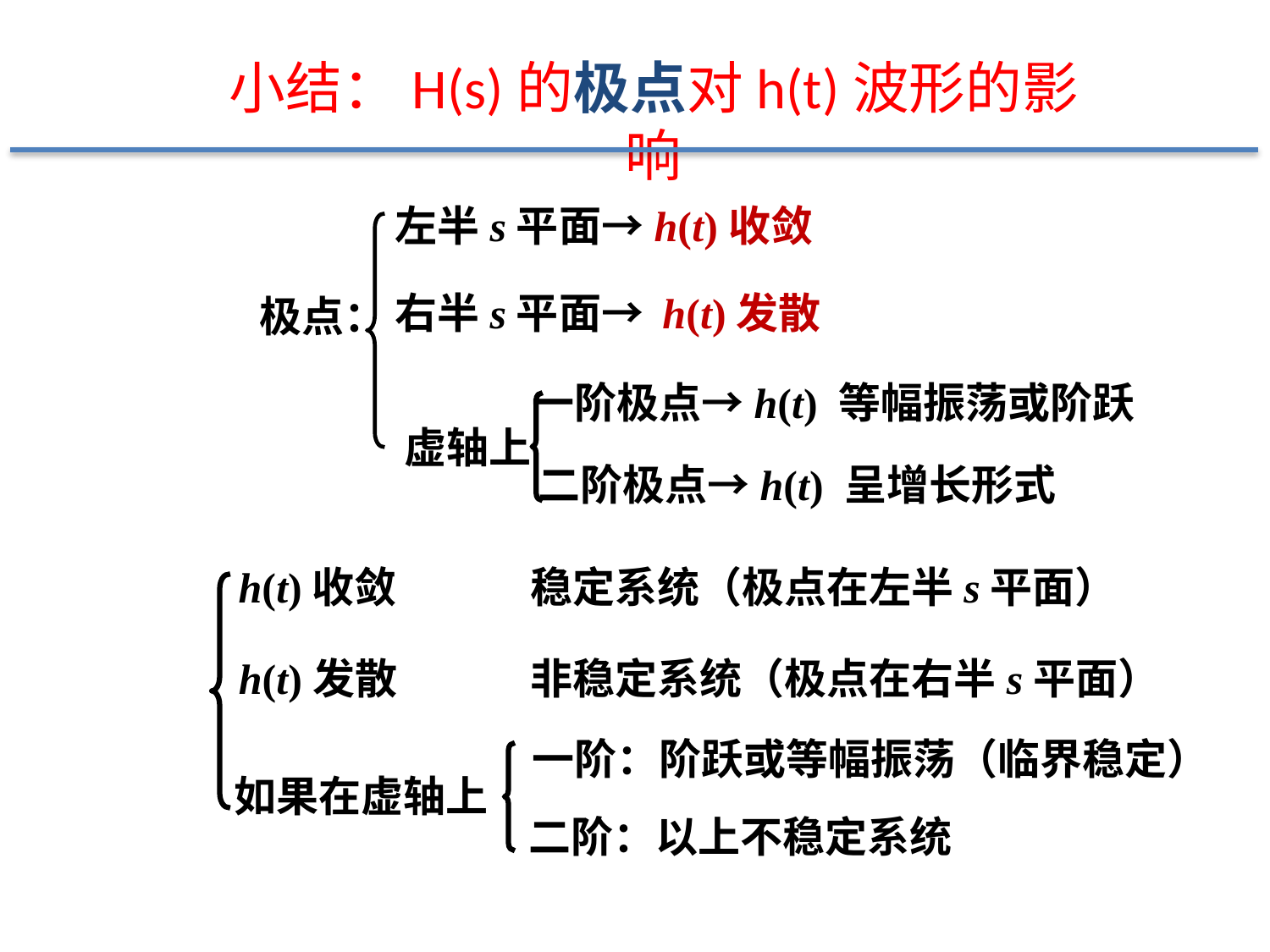

小结：H(s)的极点对h(t)波形的影响
左半s平面→

右半s平面→
极点：
虚轴上
h(t)收敛
h(t)发散
一阶极点→h(t) 等幅振荡或阶跃

二阶极点→h(t) 呈增长形式
h(t)收敛              稳定系统（极点在左半s平面）

h(t)发散              非稳定系统（极点在右半s平面）
一阶：阶跃或等幅振荡（临界稳定）

如果在虚轴上
二阶：以上不稳定系统